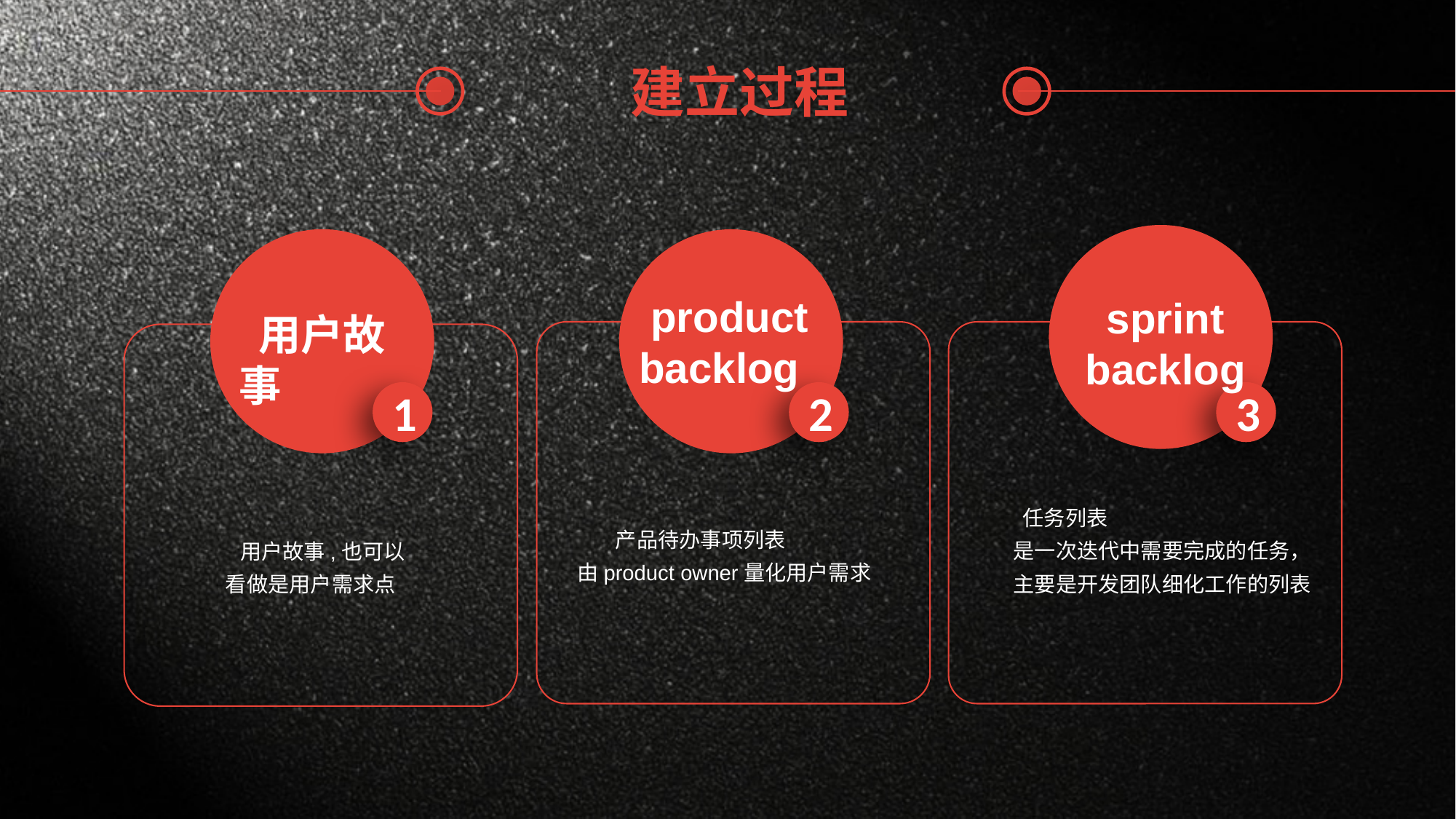

建立过程

 product
backlog
sprint
backlog
 用户故事

1
2
3
 任务列表
是一次迭代中需要完成的任务，主要是开发团队细化工作的列表
       产品待办事项列表
由product owner量化用户需求
  用户故事,也可以看做是用户需求点